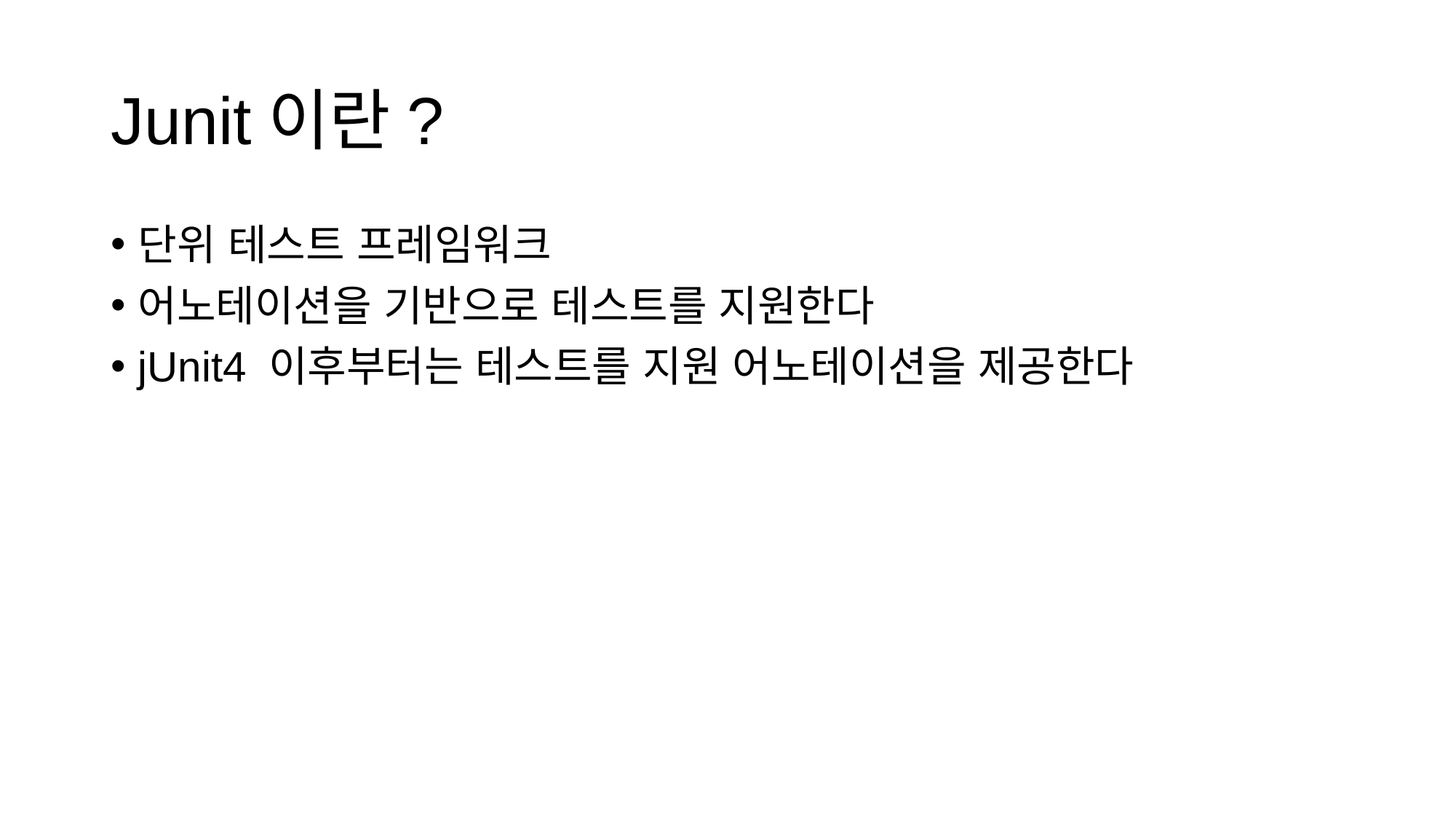

# Junit이란?
단위 테스트 프레임워크
어노테이션을 기반으로 테스트를 지원한다
jUnit4 이후부터는 테스트를 지원 어노테이션을 제공한다